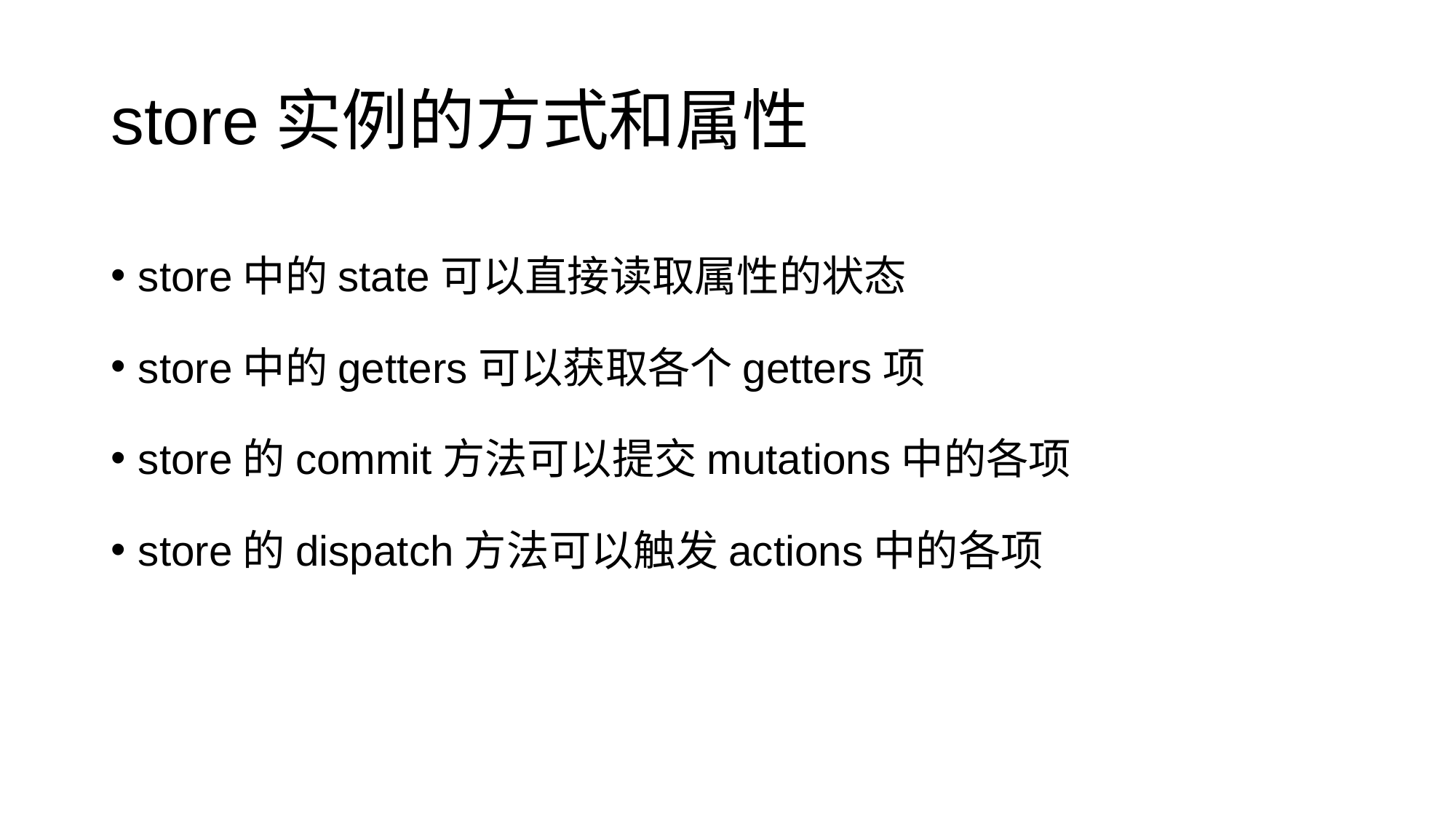

# store实例的方式和属性
store中的state可以直接读取属性的状态
store中的getters可以获取各个getters项
store的commit方法可以提交mutations中的各项
store的dispatch方法可以触发actions中的各项